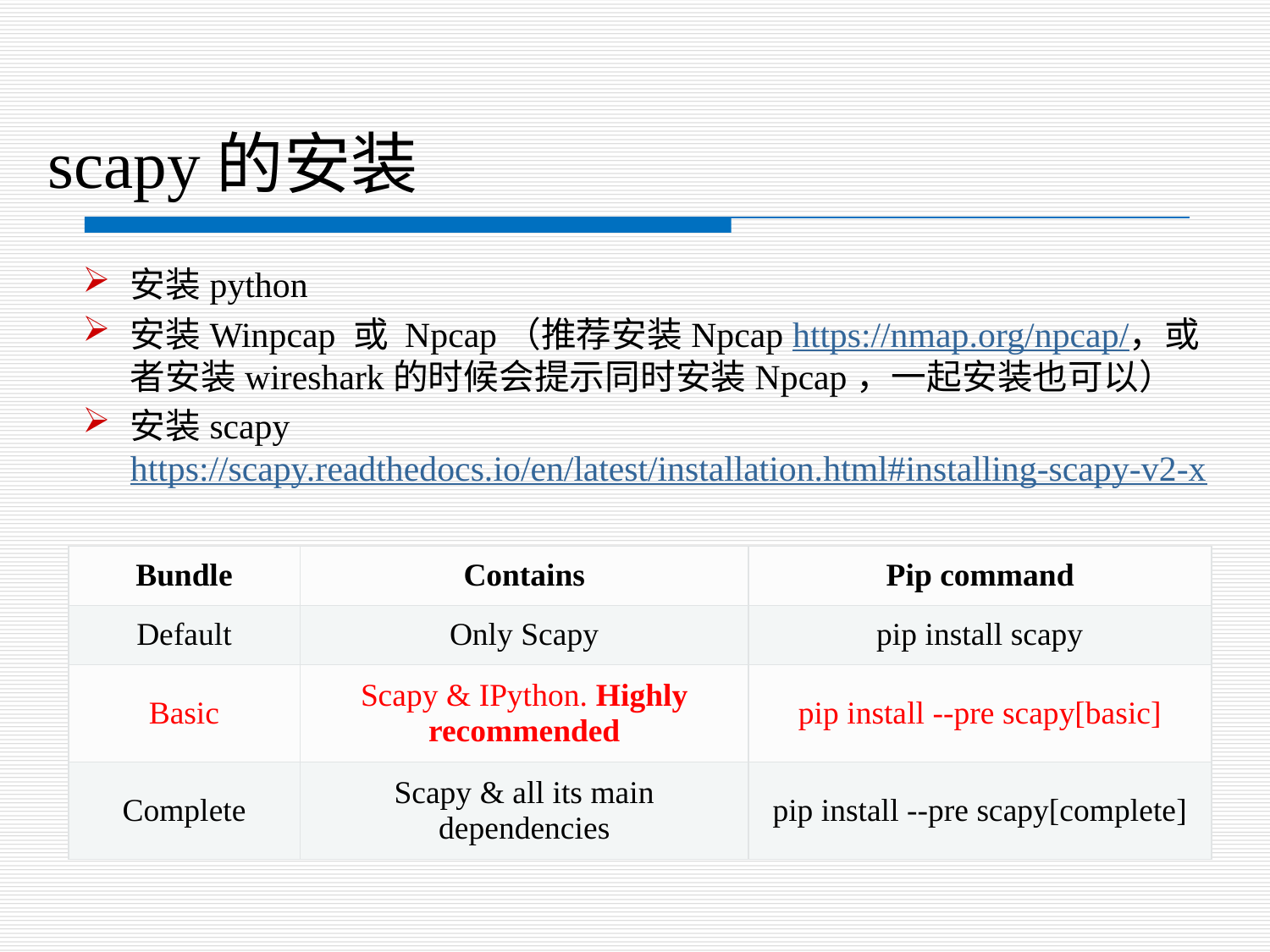

# scapy的安装
安装python
安装Winpcap 或 Npcap（推荐安装Npcap https://nmap.org/npcap/，或者安装wireshark的时候会提示同时安装Npcap，一起安装也可以）
安装scapy https://scapy.readthedocs.io/en/latest/installation.html#installing-scapy-v2-x

| Bundle | Contains | Pip command |
| --- | --- | --- |
| Default | Only Scapy | pip install scapy |
| Basic | Scapy & IPython. Highly recommended | pip install --pre scapy[basic] |
| Complete | Scapy & all its main dependencies | pip install --pre scapy[complete] |